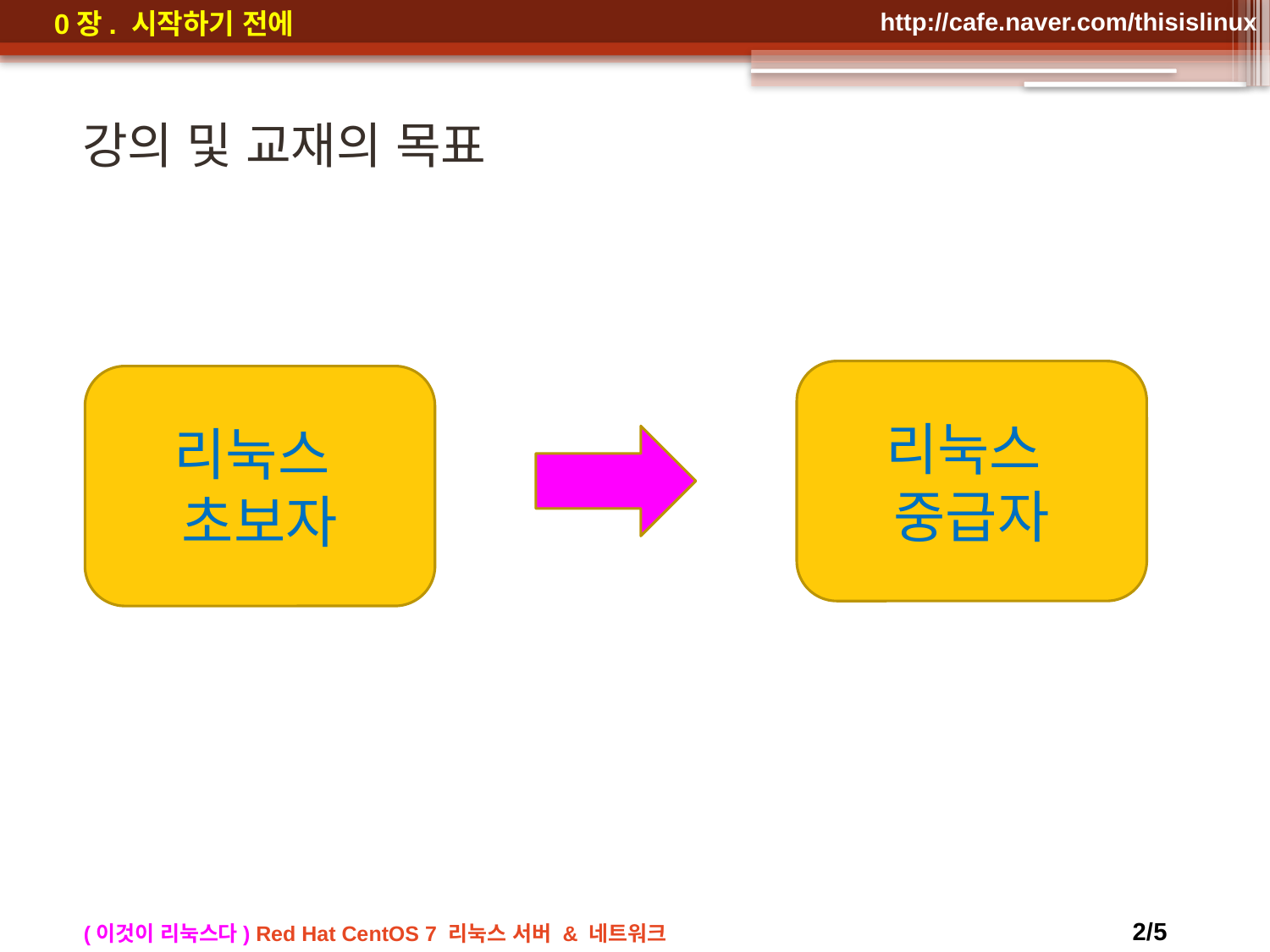

# 강의 및 교재의 목표
리눅스
중급자
리눅스
초보자